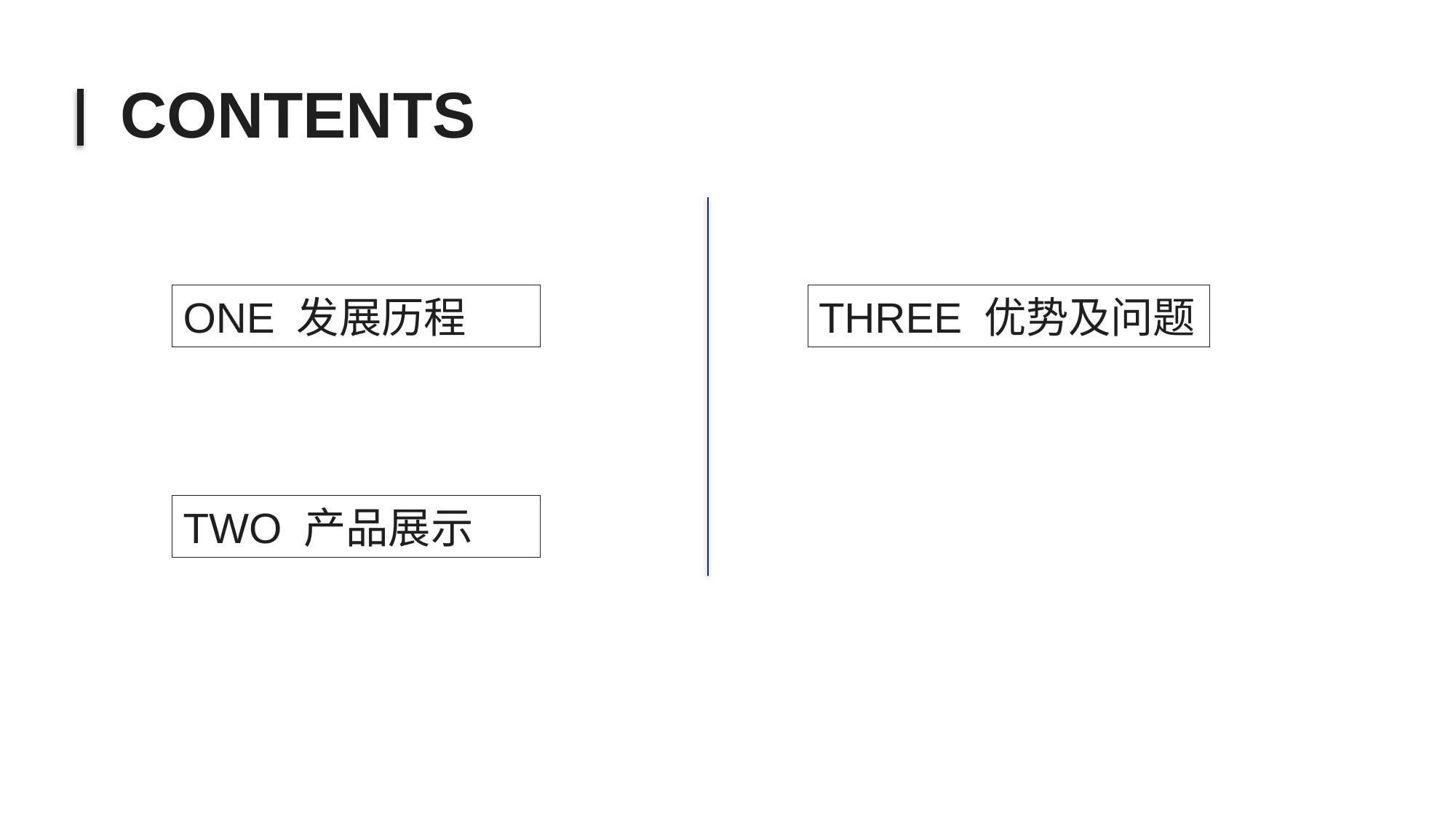

CONTENTS
ONE 发展历程
THREE 优势及问题
TWO 产品展示